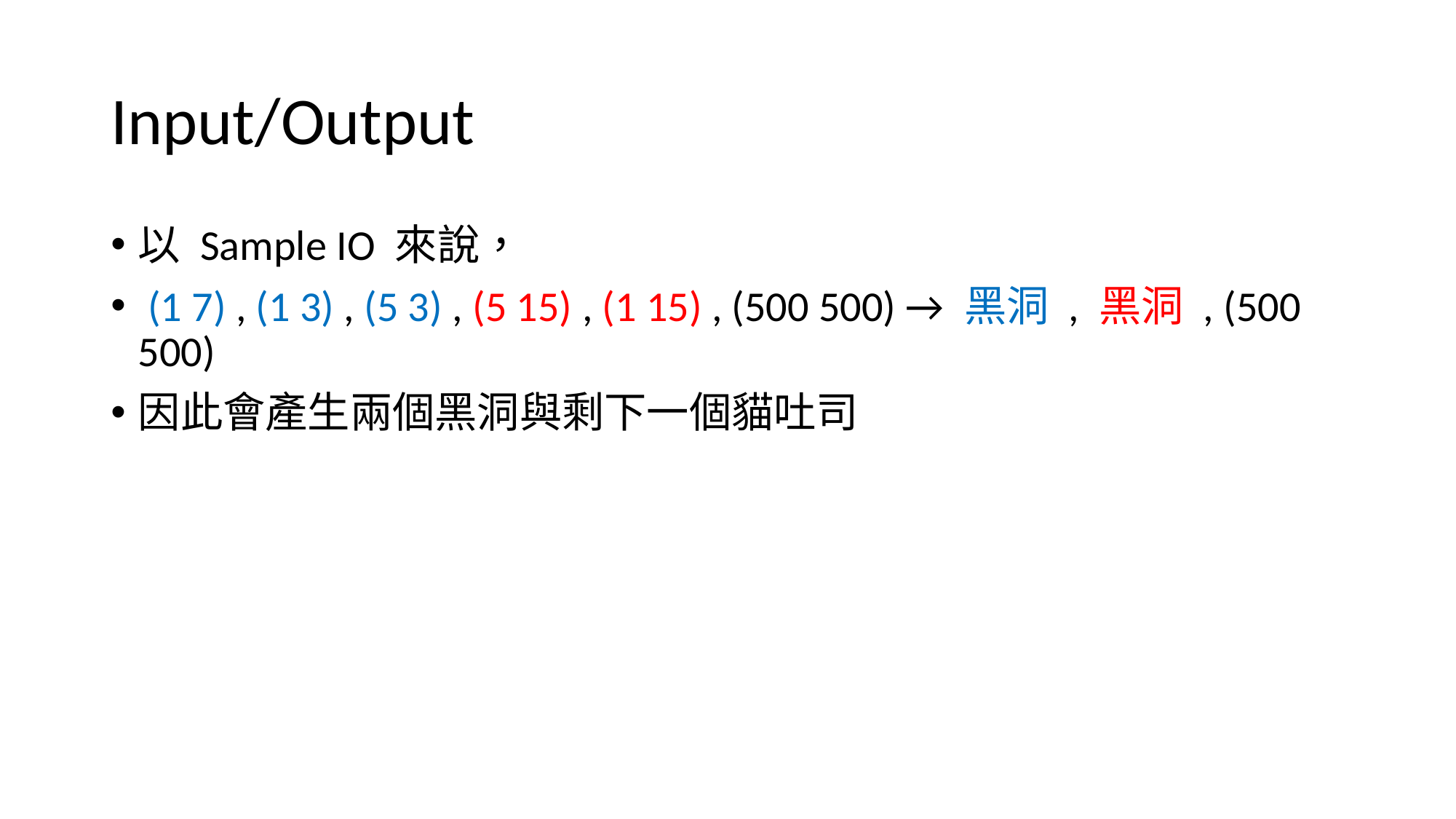

# Input/Output
以 Sample IO 來說，
 (1 7) , (1 3) , (5 3) , (5 15) , (1 15) , (500 500) → 黑洞 , 黑洞 , (500 500)
因此會產生兩個黑洞與剩下一個貓吐司